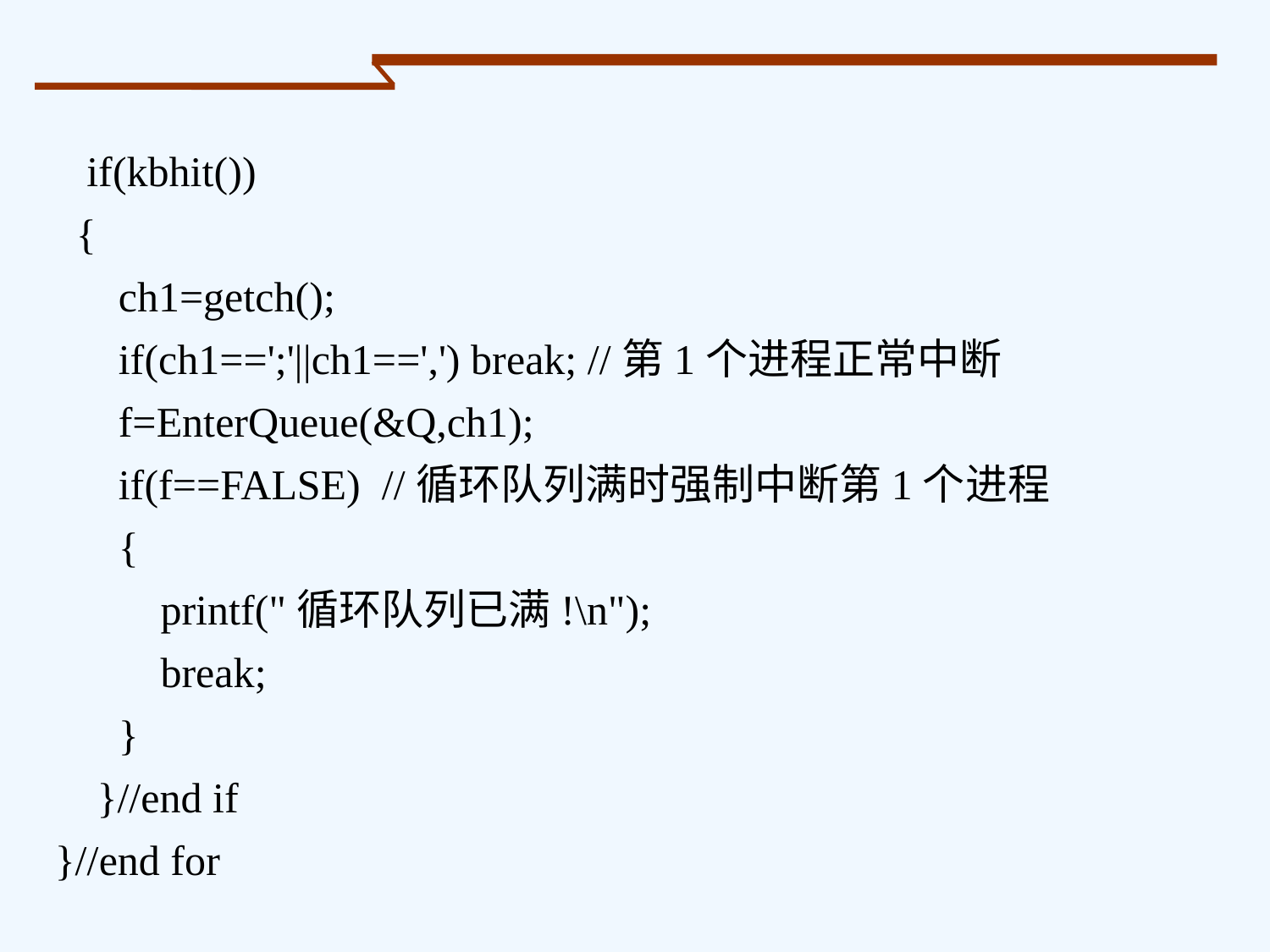

if(kbhit())
      {
          ch1=getch();
          if(ch1==';'||ch1==',') break; //第1个进程正常中断
          f=EnterQueue(&Q,ch1);
          if(f==FALSE)  //循环队列满时强制中断第1个进程
          {
              printf("循环队列已满!\n");
              break;
          }
        }//end if
    }//end for